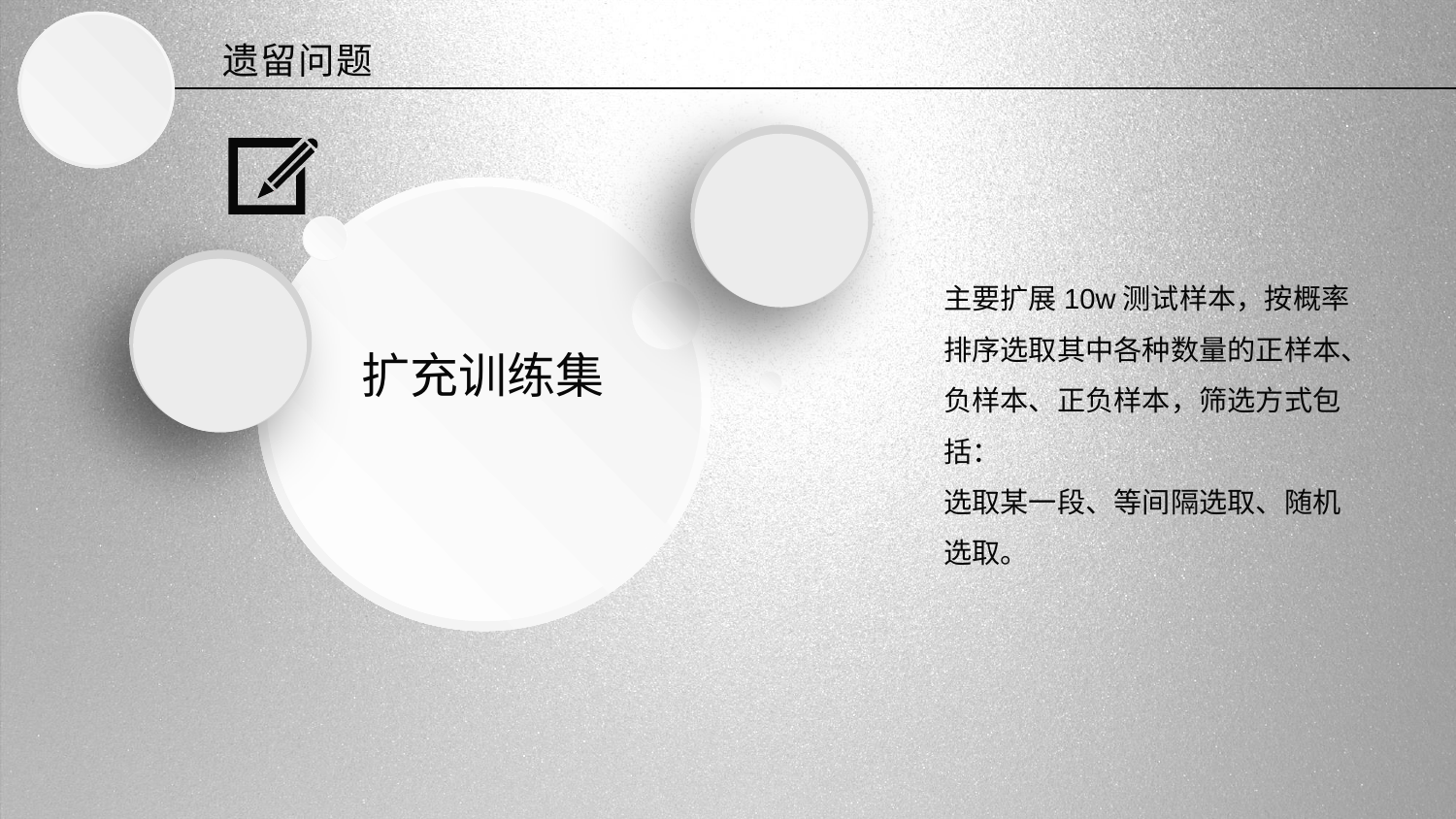

遗留问题

 扩充训练集

主要扩展10w测试样本，按概率排序选取其中各种数量的正样本、负样本、正负样本，筛选方式包括：
选取某一段、等间隔选取、随机选取。